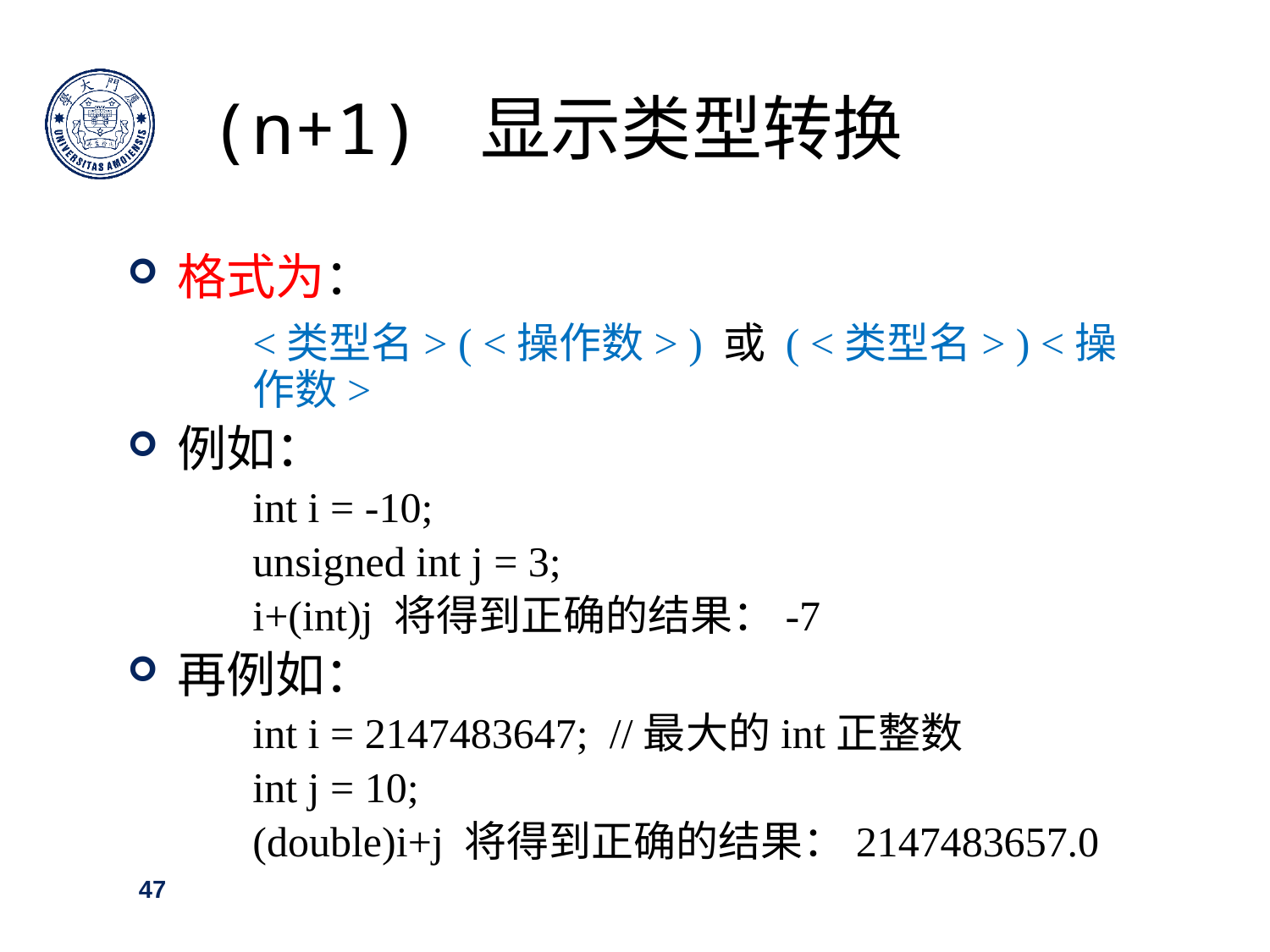

(n+1) 显示类型转换
格式为：
	<类型名> ( <操作数> ) 或 ( <类型名> ) <操作数>
例如：
	int i = -10;
	unsigned int j = 3;
	i+(int)j 将得到正确的结果：-7
再例如：
	int i = 2147483647;  //最大的int正整数
	int j = 10;
	(double)i+j 将得到正确的结果：2147483657.0
47